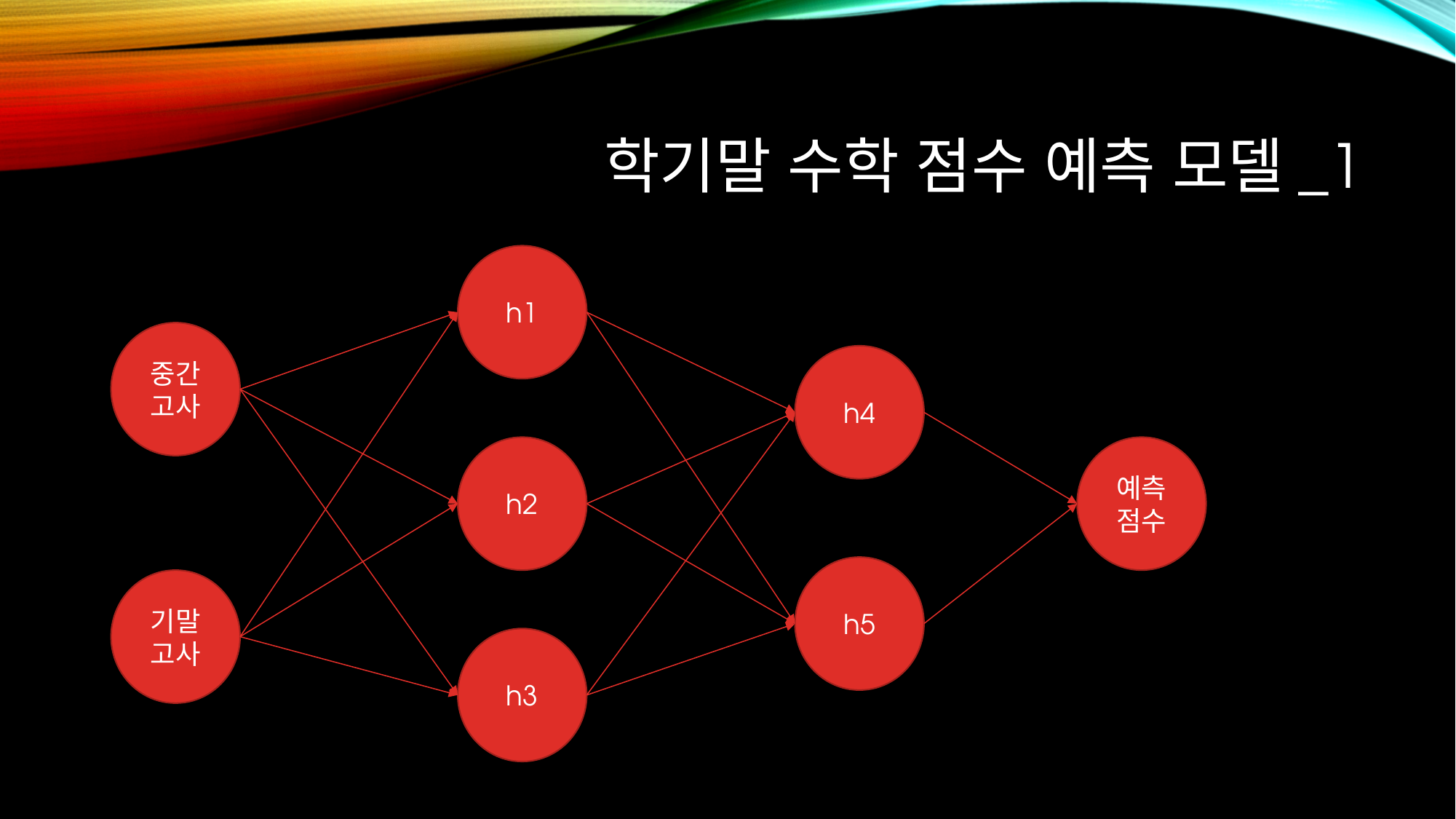

# 학기말 수학 점수 예측 모델_1
h1
중간고사
h4
h2
예측점수
h5
기말고사
h3